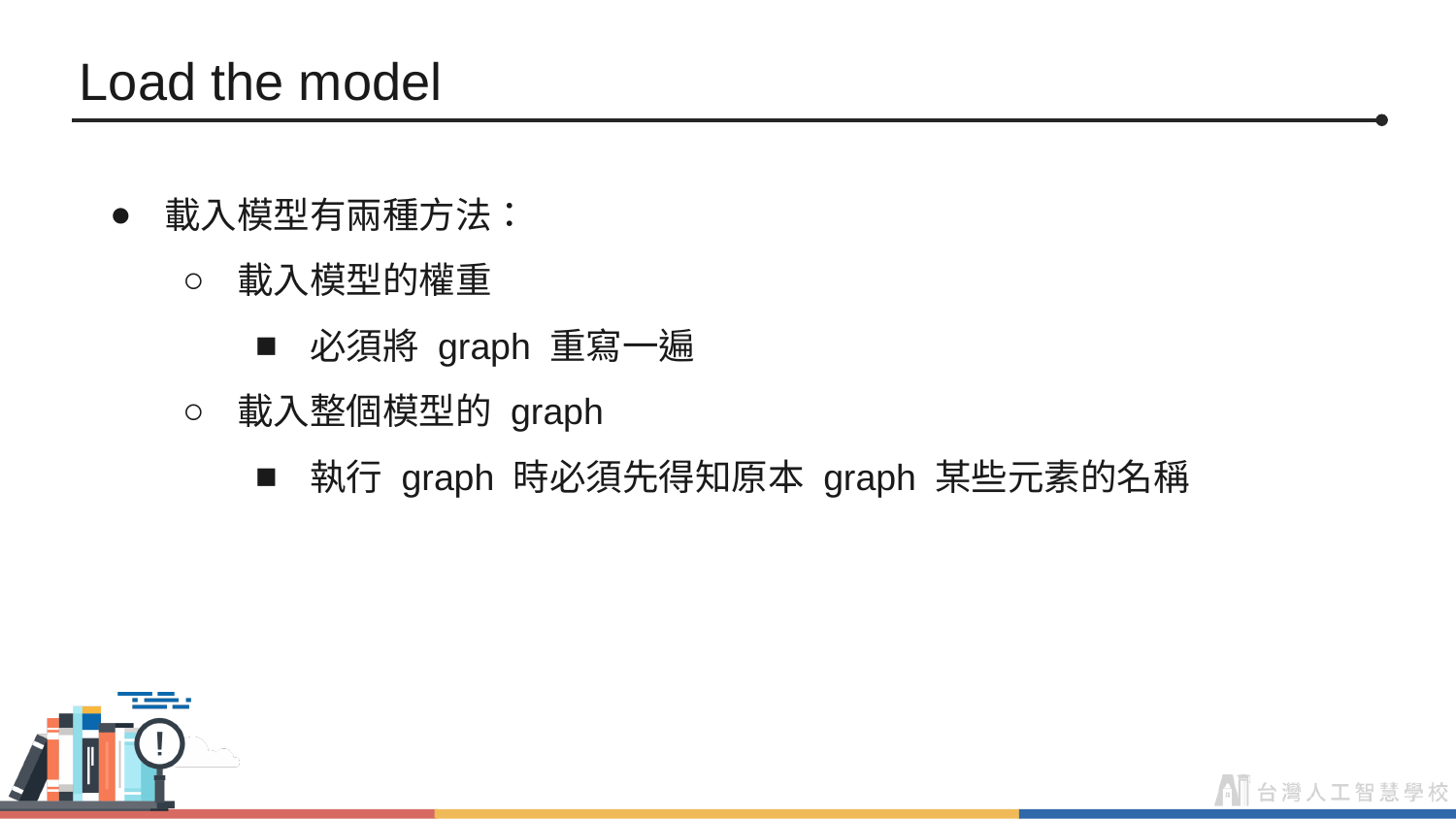

# Load the model
載入模型有兩種方法：
載入模型的權重
必須將 graph 重寫一遍
載入整個模型的 graph
執行 graph 時必須先得知原本 graph 某些元素的名稱